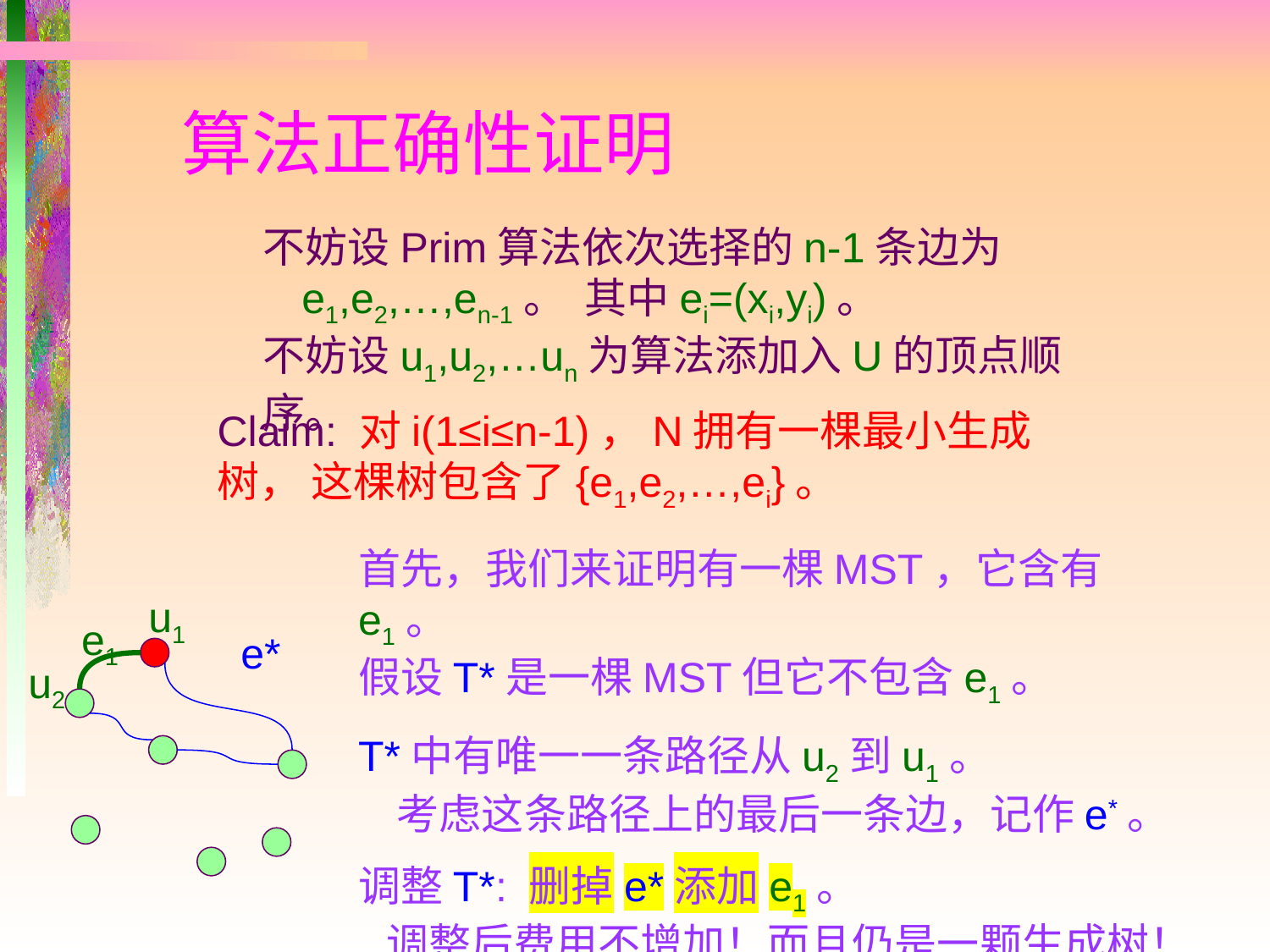

算法正确性证明
不妨设Prim算法依次选择的n-1条边为
   e1,e2,…,en-1。  其中ei=(xi,yi)。
不妨设u1,u2,…un为算法添加入U的顶点顺序。
Claim: 对i(1≤i≤n-1)，N拥有一棵最小生成树， 这棵树包含了{e1,e2,…,ei}。
首先，我们来证明有一棵MST，它含有e1。
假设T*是一棵MST但它不包含e1。
T*中有唯一一条路径从u2到u1。
   考虑这条路径上的最后一条边，记作e*。
调整T*: 删掉e*添加e1。
   调整后费用不增加！而且仍是一颗生成树！
u1
e1
e*

u2